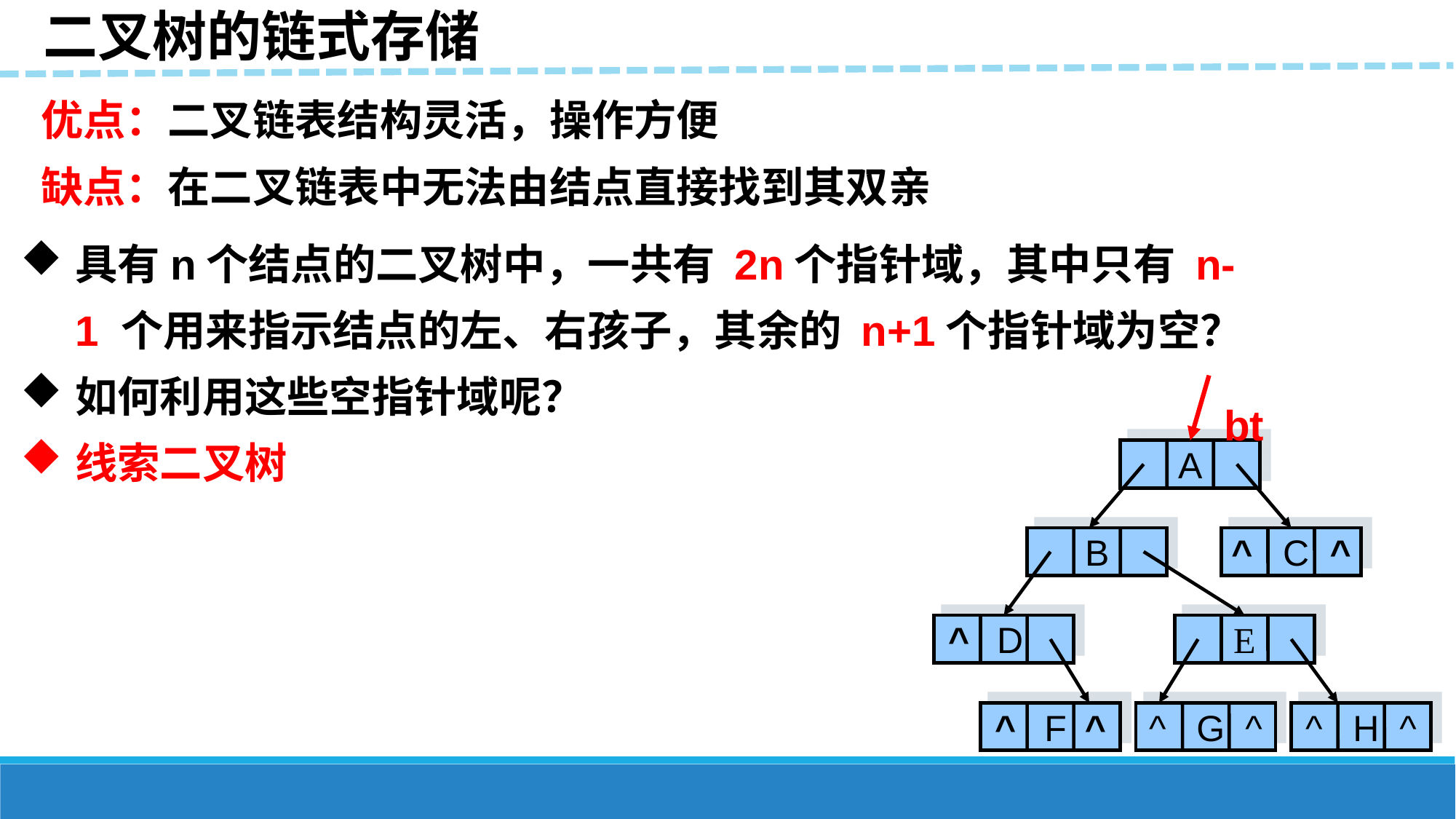

二叉树的链式存储
优点：二叉链表结构灵活，操作方便
缺点：在二叉链表中无法由结点直接找到其双亲
具有n个结点的二叉树中，一共有 2n个指针域，其中只有 n-1 个用来指示结点的左、右孩子，其余的 n+1个指针域为空？
如何利用这些空指针域呢？
线索二叉树

bt
A

B

^   C  ^

 ^   D

E

^   F  ^

^   G  ^

^   H  ^